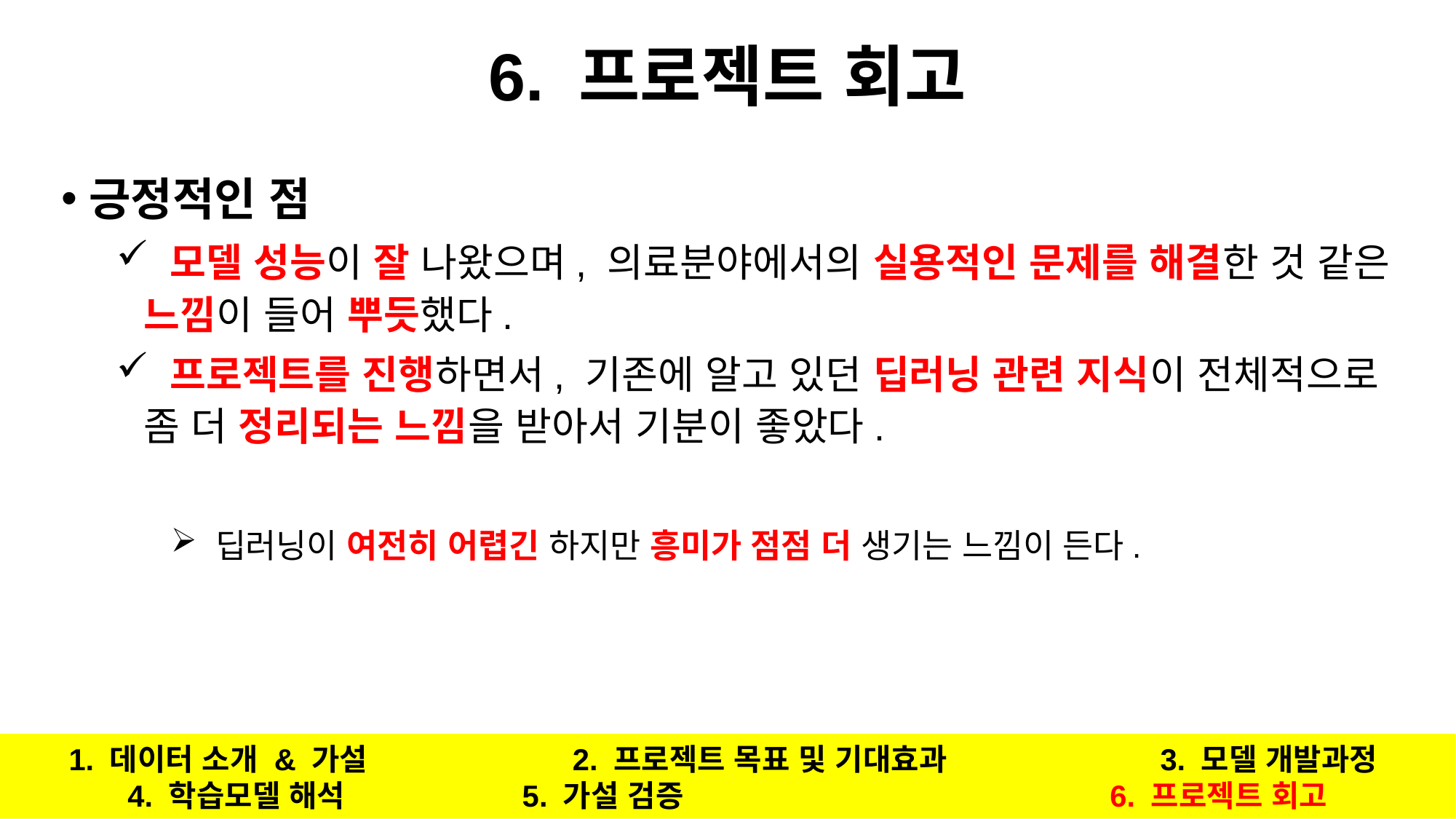

# 6. 프로젝트 회고
긍정적인 점
 모델 성능이 잘 나왔으며, 의료분야에서의 실용적인 문제를 해결한 것 같은 느낌이 들어 뿌듯했다.
 프로젝트를 진행하면서, 기존에 알고 있던 딥러닝 관련 지식이 전체적으로 좀 더 정리되는 느낌을 받아서 기분이 좋았다.

 딥러닝이 여전히 어렵긴 하지만 흥미가 점점 더 생기는 느낌이 든다.
1. 데이터 소개 & 가설		       2. 프로젝트 목표 및 기대효과		3. 모델 개발과정
4. 학습모델 해석		       5. 가설 검증				6. 프로젝트 회고